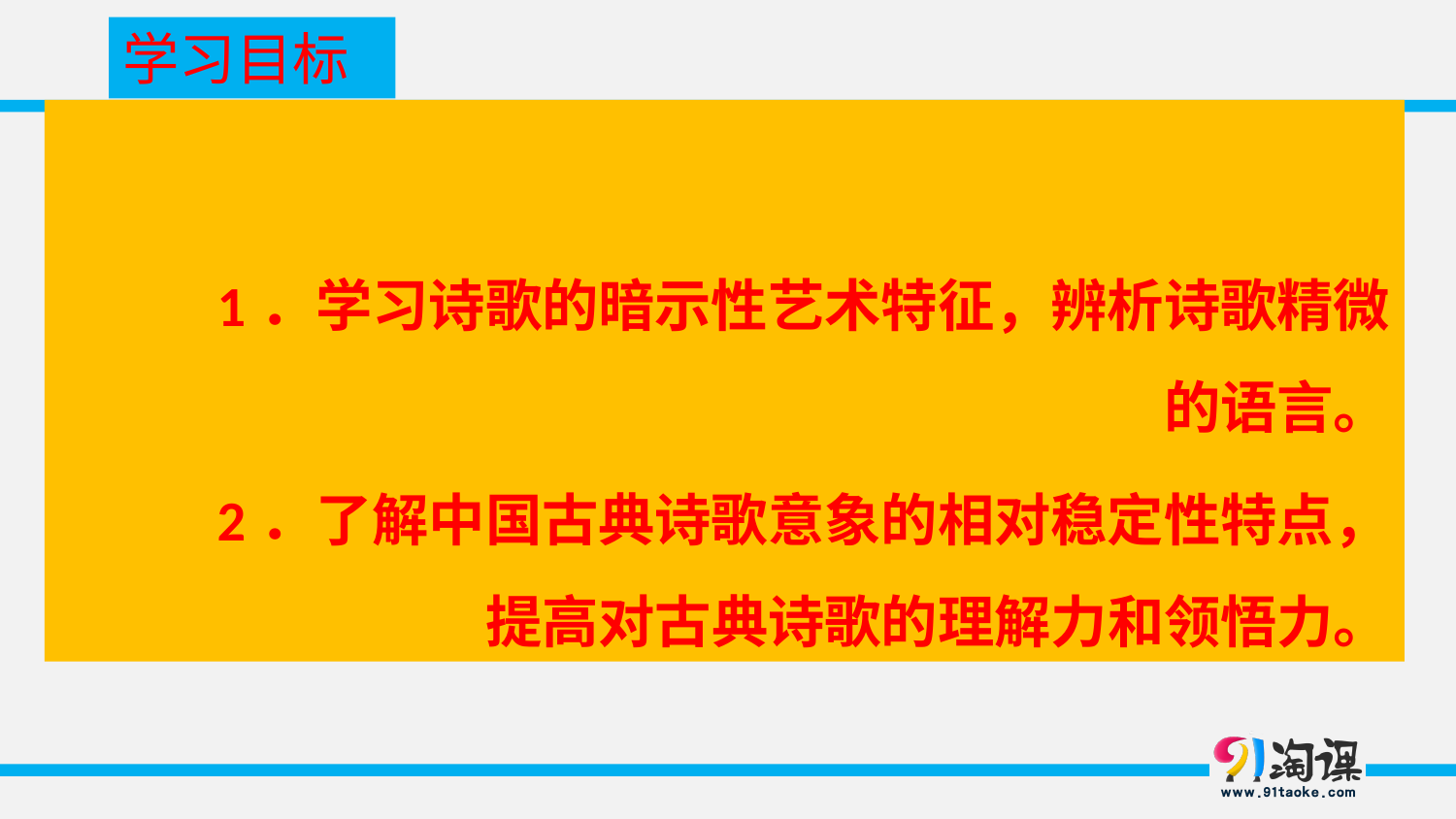

学习目标
　　1．学习诗歌的暗示性艺术特征，辨析诗歌精微的语言。
　　  2．了解中国古典诗歌意象的相对稳定性特点，提高对古典诗歌的理解力和领悟力。